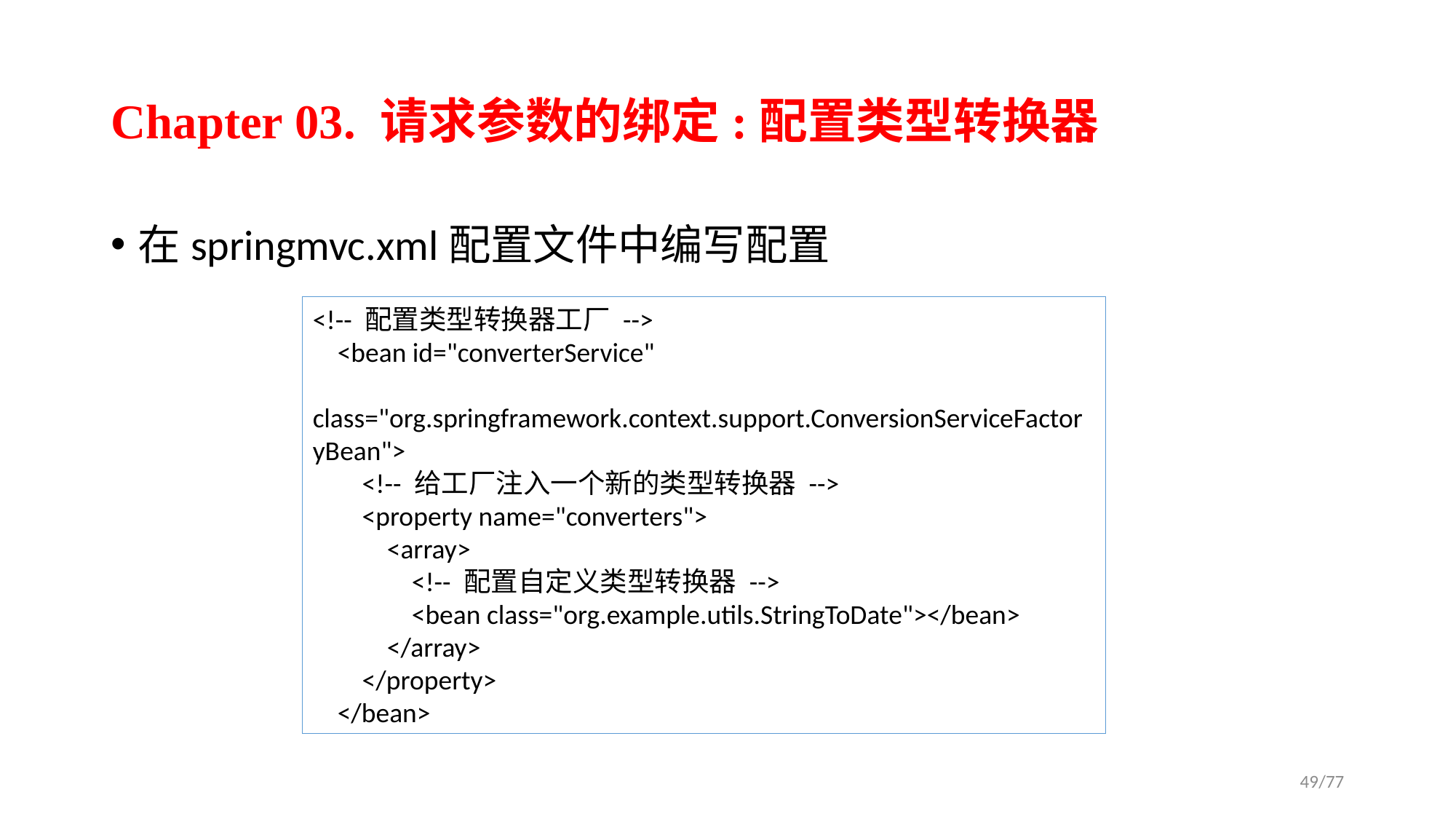

# Chapter 03. 请求参数的绑定:配置类型转换器
在springmvc.xml配置文件中编写配置
<!-- 配置类型转换器工厂 -->
    <bean id="converterService"
          class="org.springframework.context.support.ConversionServiceFactoryBean">
        <!-- 给工厂注入一个新的类型转换器 -->
        <property name="converters">
            <array>
                <!-- 配置自定义类型转换器 -->
                <bean class="org.example.utils.StringToDate"></bean>
            </array>
        </property>
    </bean>
49